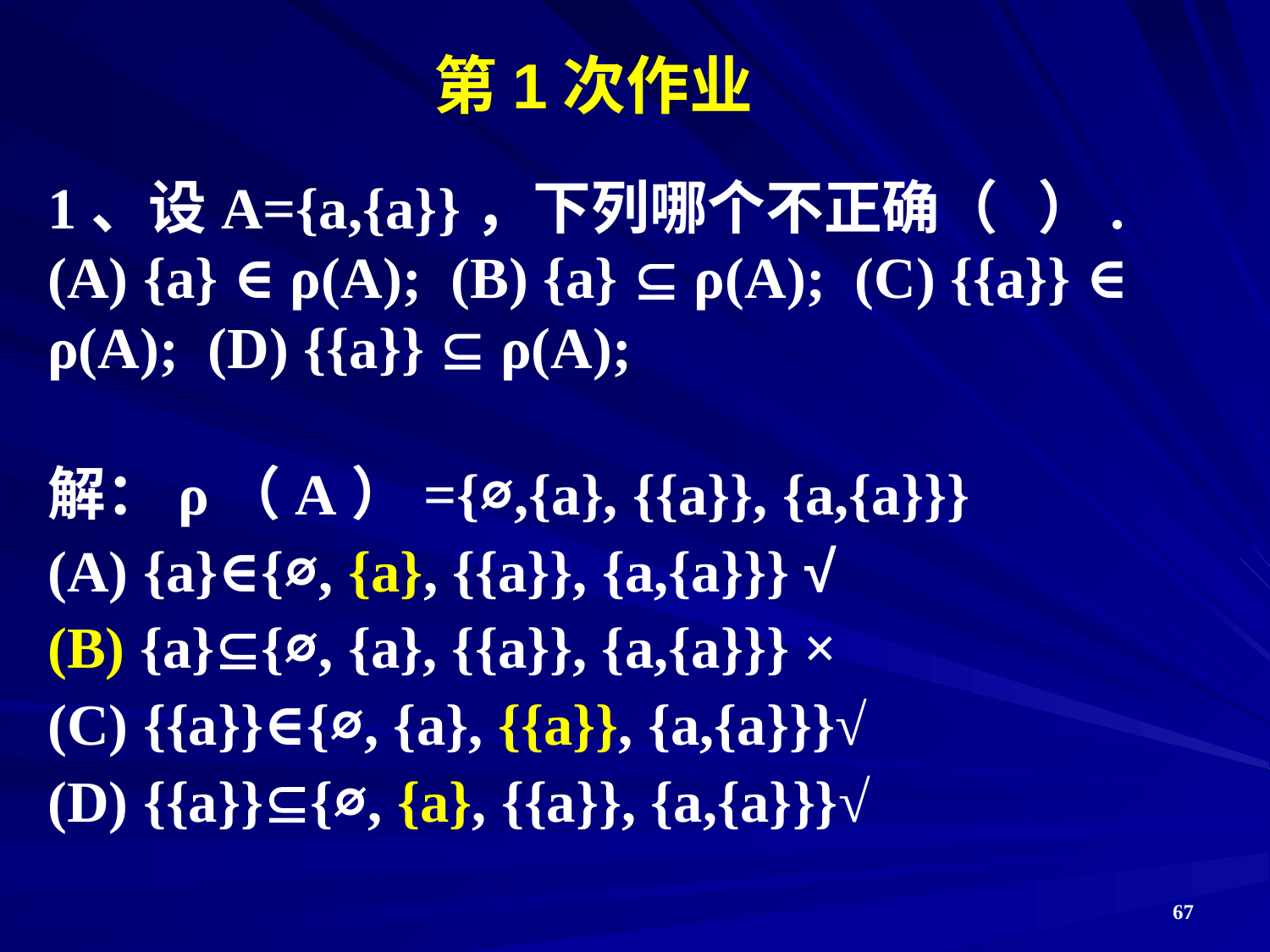

# 第1次作业
1、设A={a,{a}}，下列哪个不正确（   ）.
(A) {a} ∈ ρ(A);  (B) {a} ⊆ ρ(A);  (C) {{a}} ∈ ρ(A);  (D) {{a}} ⊆ ρ(A);

解：ρ（A）={∅,{a}, {{a}}, {a,{a}}}
(A) {a}∈{∅, {a}, {{a}}, {a,{a}}} √
(B) {a}⊆{∅, {a}, {{a}}, {a,{a}}} ×
(C) {{a}}∈{∅, {a}, {{a}}, {a,{a}}}√
(D) {{a}}⊆{∅, {a}, {{a}}, {a,{a}}}√

67